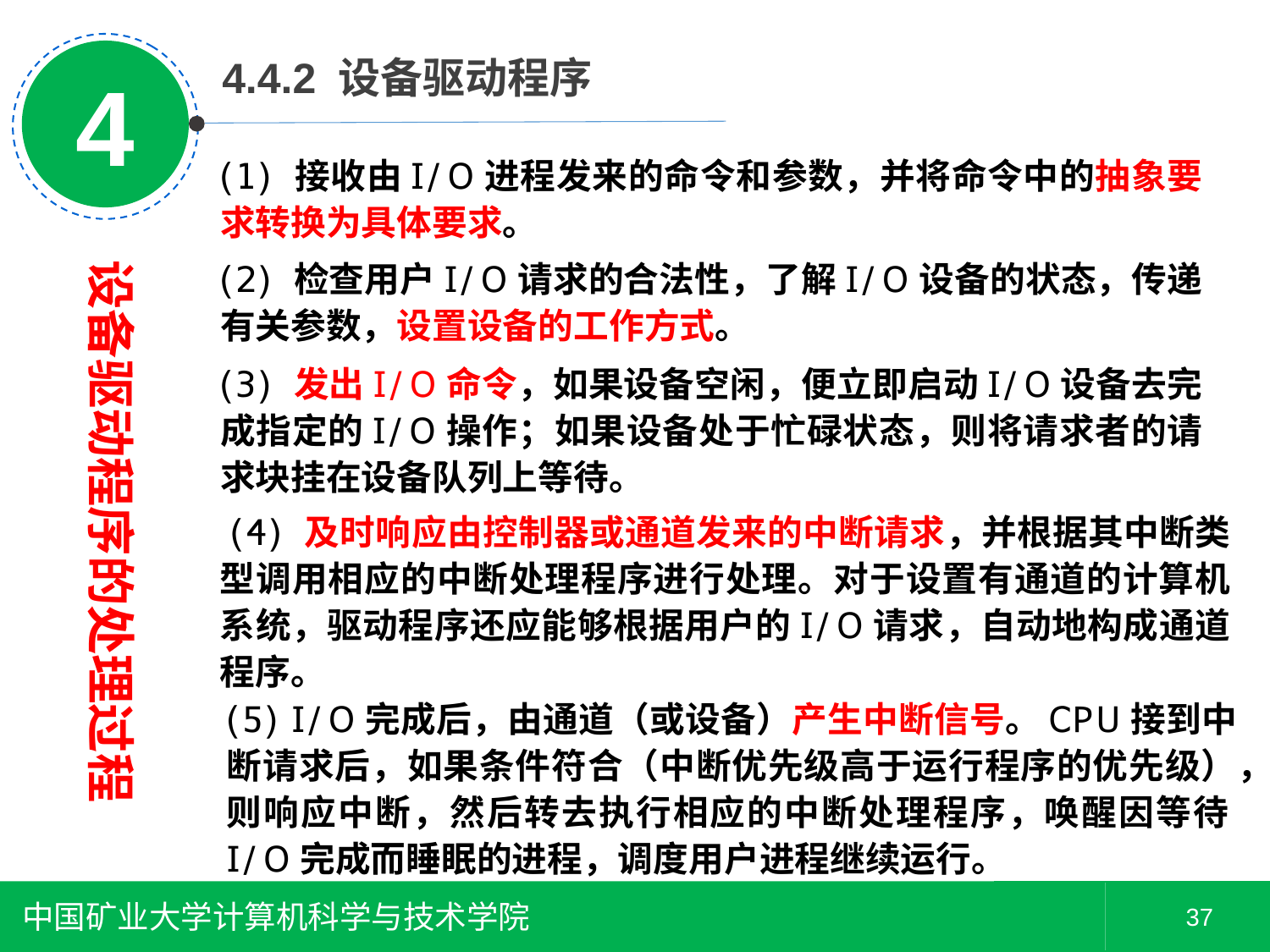

4
  4.4.2 设备驱动程序

(1) 接收由I/O进程发来的命令和参数，并将命令中的抽象要求转换为具体要求。
(2) 检查用户I/O请求的合法性，了解I/O设备的状态，传递有关参数，设置设备的工作方式。
设备驱动程序的处理过程
(3) 发出I/O命令，如果设备空闲，便立即启动I/O设备去完成指定的I/O操作；如果设备处于忙碌状态，则将请求者的请求块挂在设备队列上等待。
 (4) 及时响应由控制器或通道发来的中断请求，并根据其中断类型调用相应的中断处理程序进行处理。对于设置有通道的计算机系统，驱动程序还应能够根据用户的I/O请求，自动地构成通道程序。
(5) I/O完成后，由通道（或设备）产生中断信号。CPU接到中断请求后，如果条件符合（中断优先级高于运行程序的优先级），则响应中断，然后转去执行相应的中断处理程序，唤醒因等待I/O完成而睡眠的进程，调度用户进程继续运行。